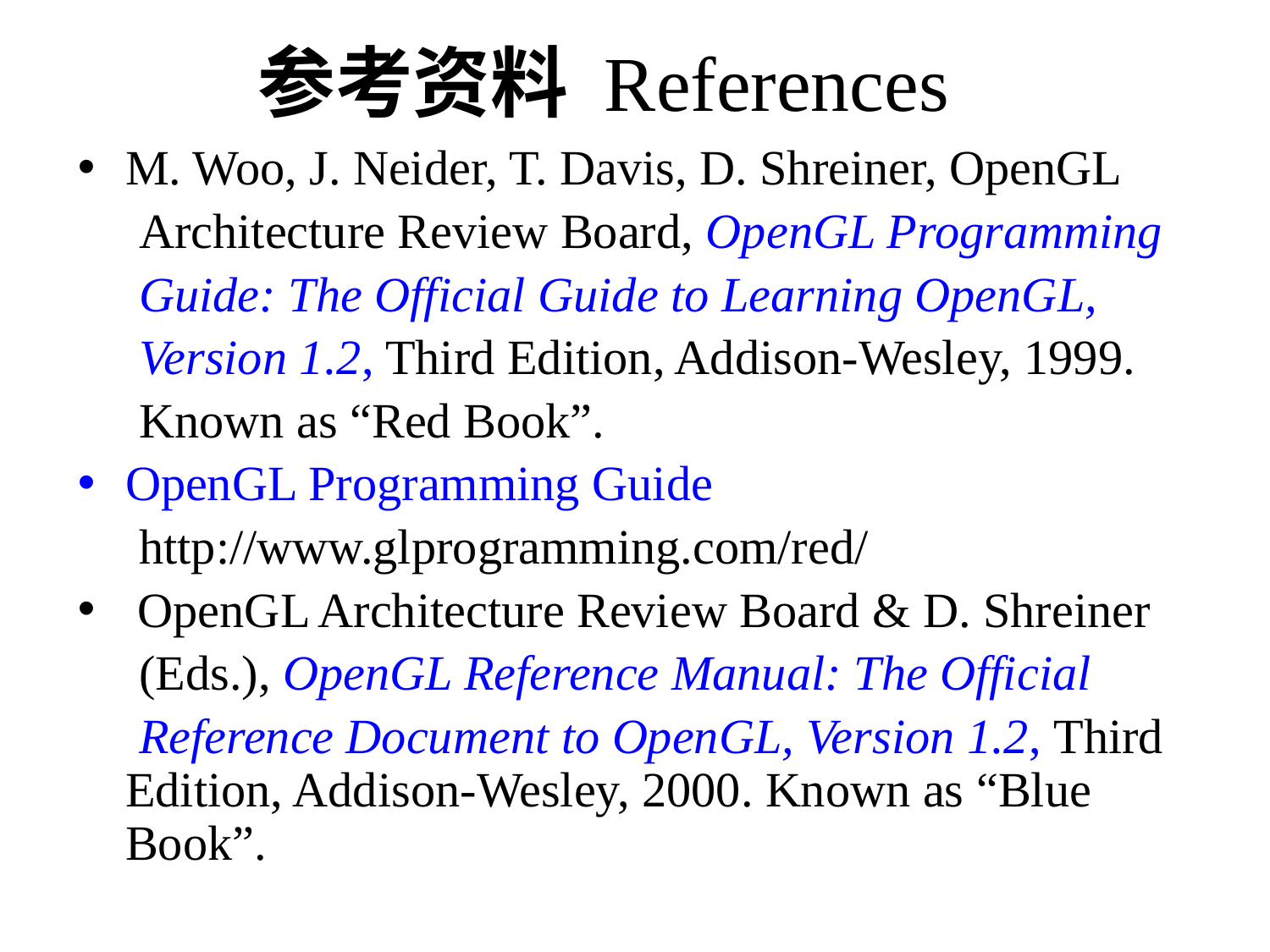

# 参考资料 References
M. Woo, J. Neider, T. Davis, D. Shreiner, OpenGL
     Architecture Review Board, OpenGL Programming
     Guide: The Official Guide to Learning OpenGL,
     Version 1.2, Third Edition, Addison-Wesley, 1999.
     Known as “Red Book”.
OpenGL Programming Guide
     http://www.glprogramming.com/red/
 OpenGL Architecture Review Board & D. Shreiner
     (Eds.), OpenGL Reference Manual: The Official
     Reference Document to OpenGL, Version 1.2, Third Edition, Addison-Wesley, 2000. Known as “Blue Book”.